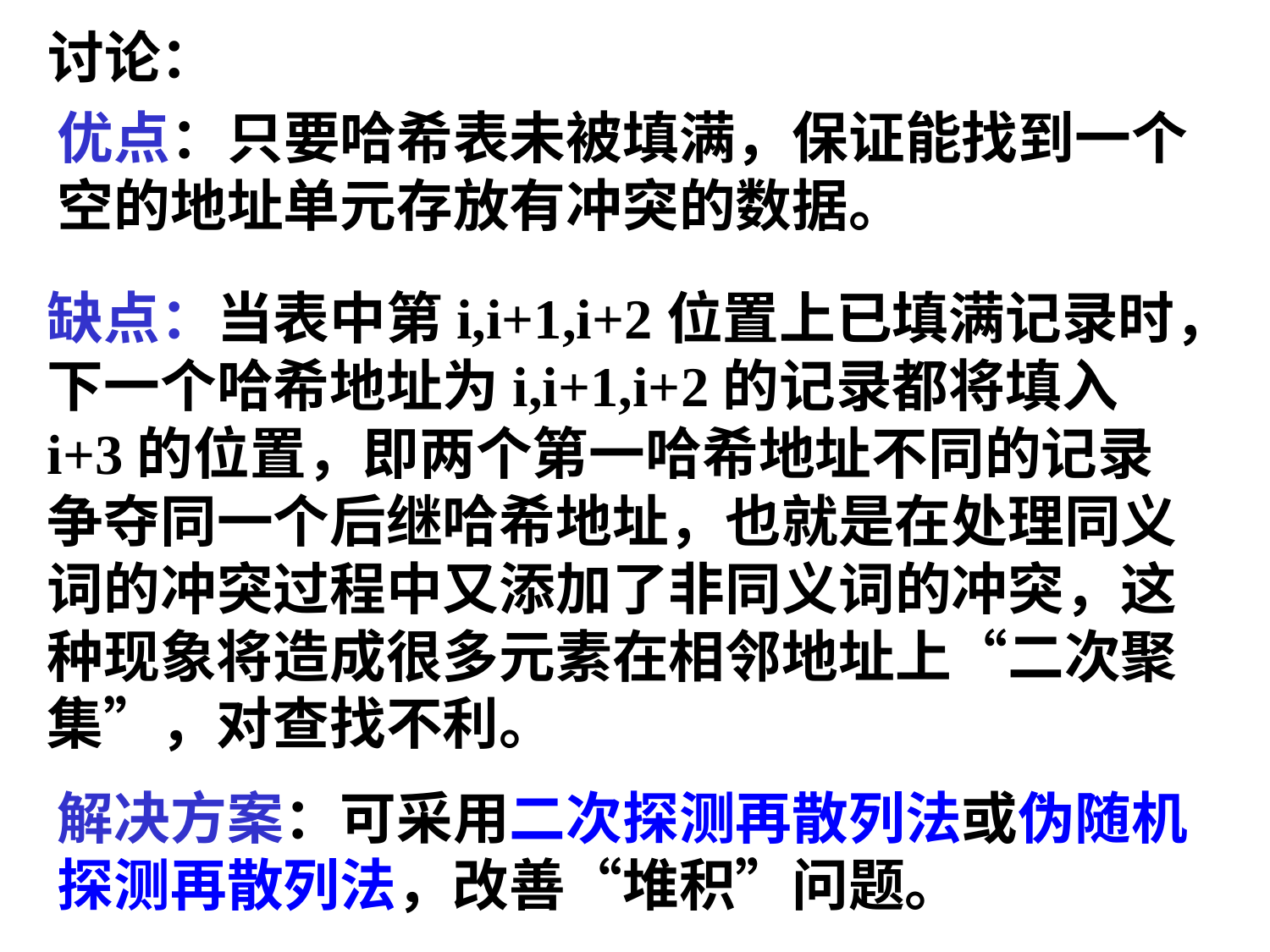

讨论：
优点：只要哈希表未被填满，保证能找到一个空的地址单元存放有冲突的数据。
缺点：当表中第i,i+1,i+2位置上已填满记录时，下一个哈希地址为i,i+1,i+2的记录都将填入i+3的位置，即两个第一哈希地址不同的记录争夺同一个后继哈希地址，也就是在处理同义词的冲突过程中又添加了非同义词的冲突，这种现象将造成很多元素在相邻地址上“二次聚集”，对查找不利。
解决方案：可采用二次探测再散列法或伪随机探测再散列法，改善“堆积”问题。